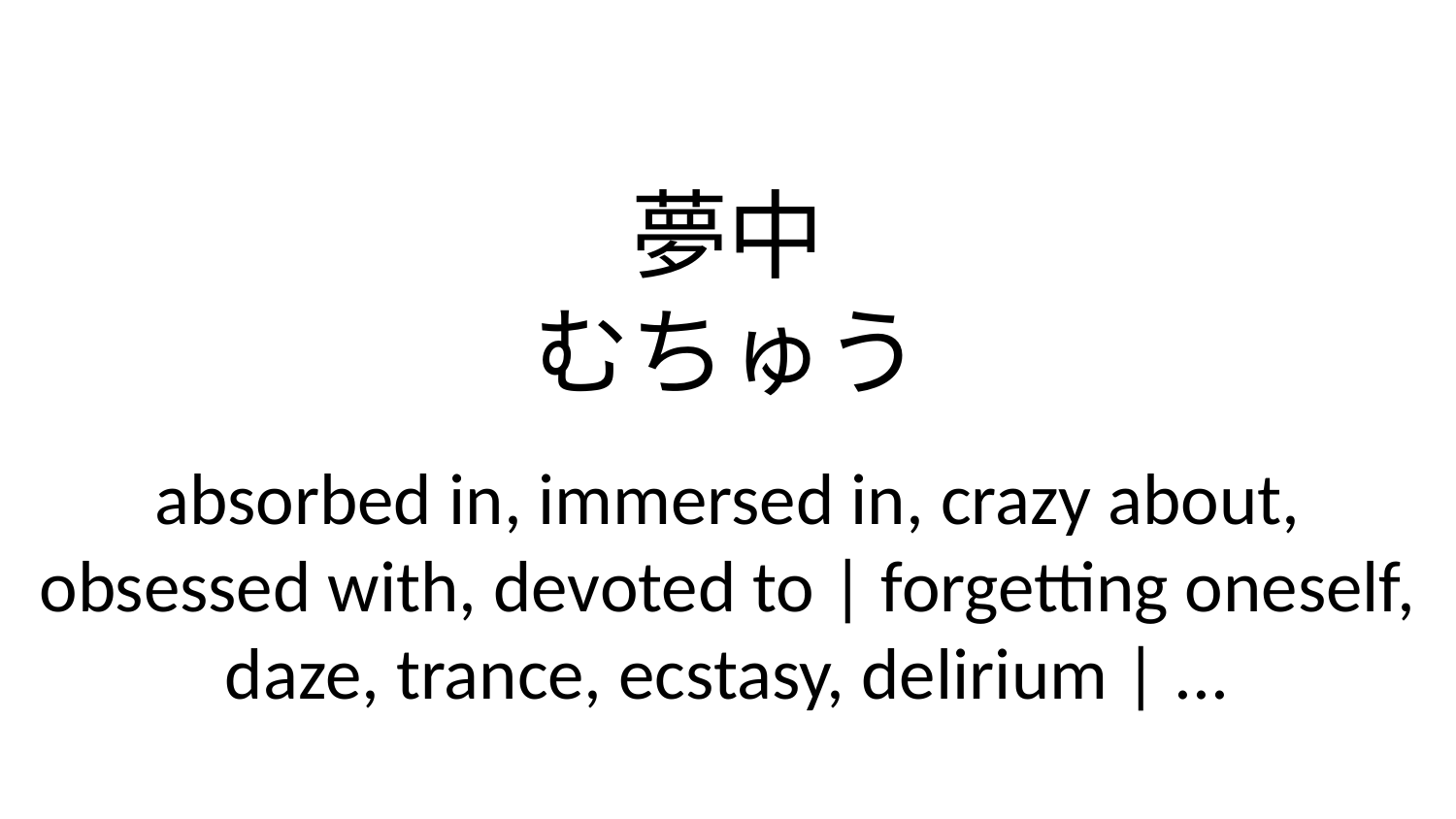

夢中
むちゅう
absorbed in, immersed in, crazy about, obsessed with, devoted to | forgetting oneself, daze, trance, ecstasy, delirium | ...
71-72